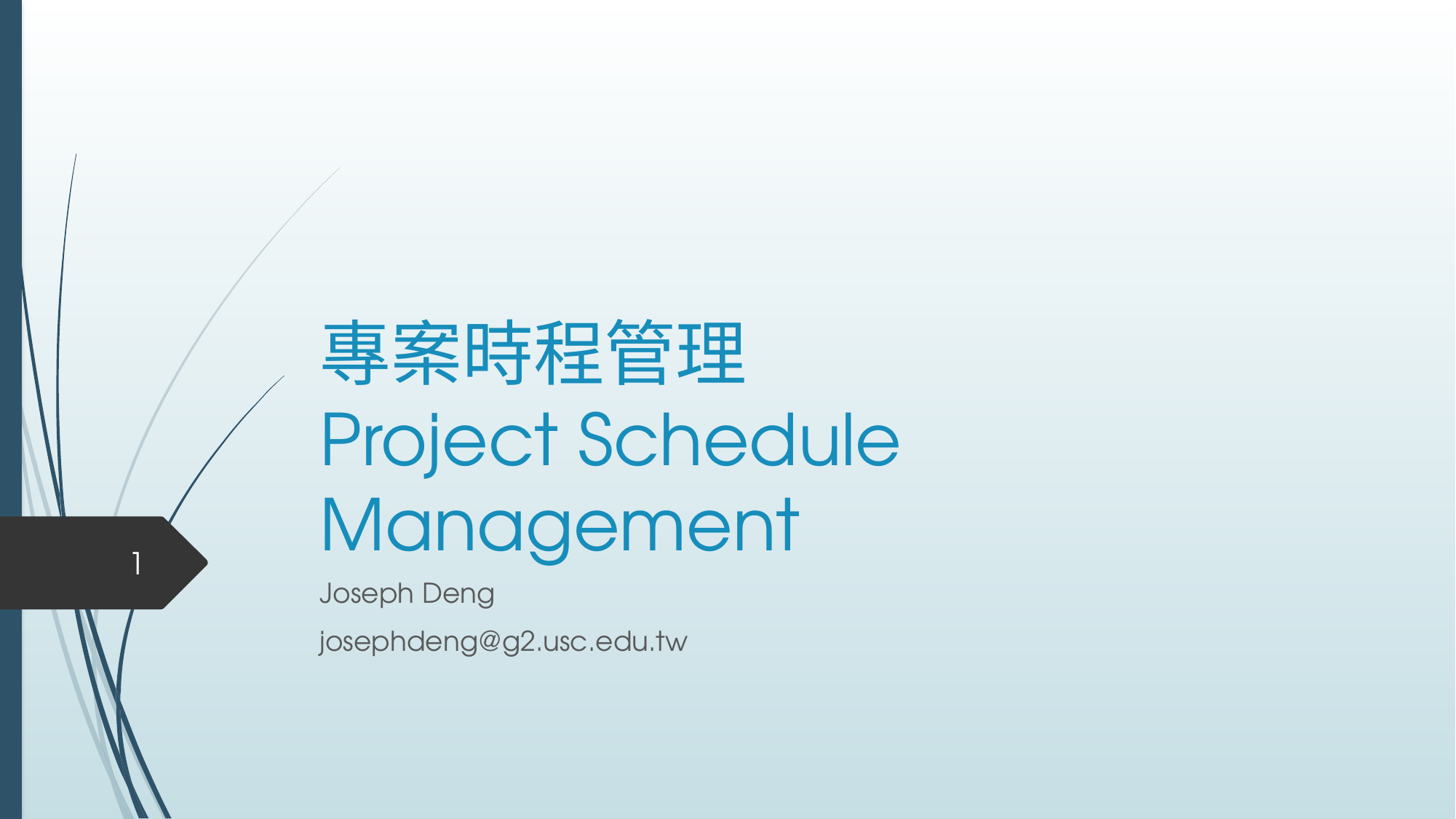

# 專案時程管理 Project Schedule Management
1
Joseph Deng
josephdeng@g2.usc.edu.tw